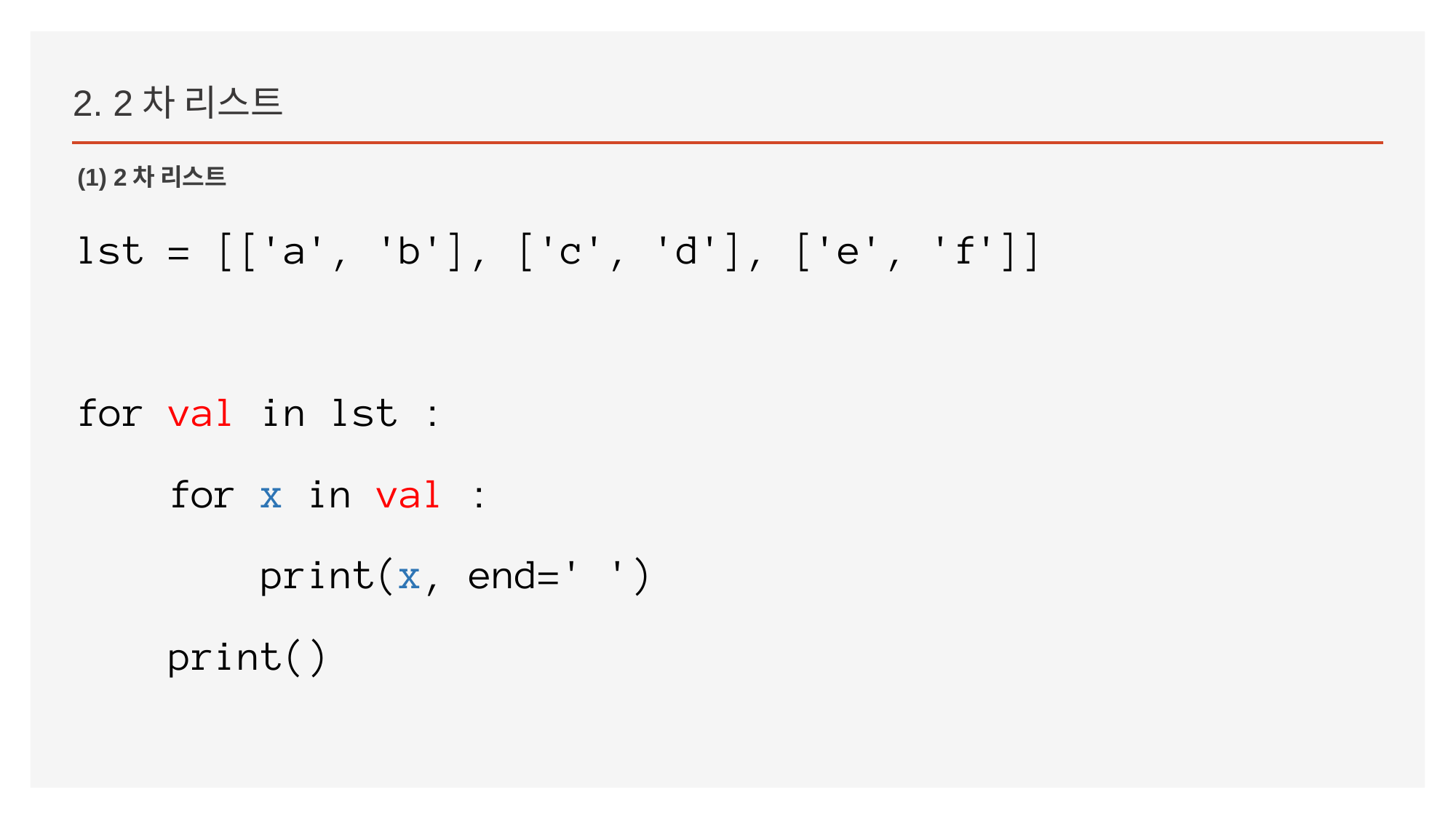

2. 2차 리스트
(1) 2차 리스트
lst = [['a', 'b'], ['c', 'd'], ['e', 'f']]

for val in lst :
    for x in val :
        print(x, end=' ')
    print()